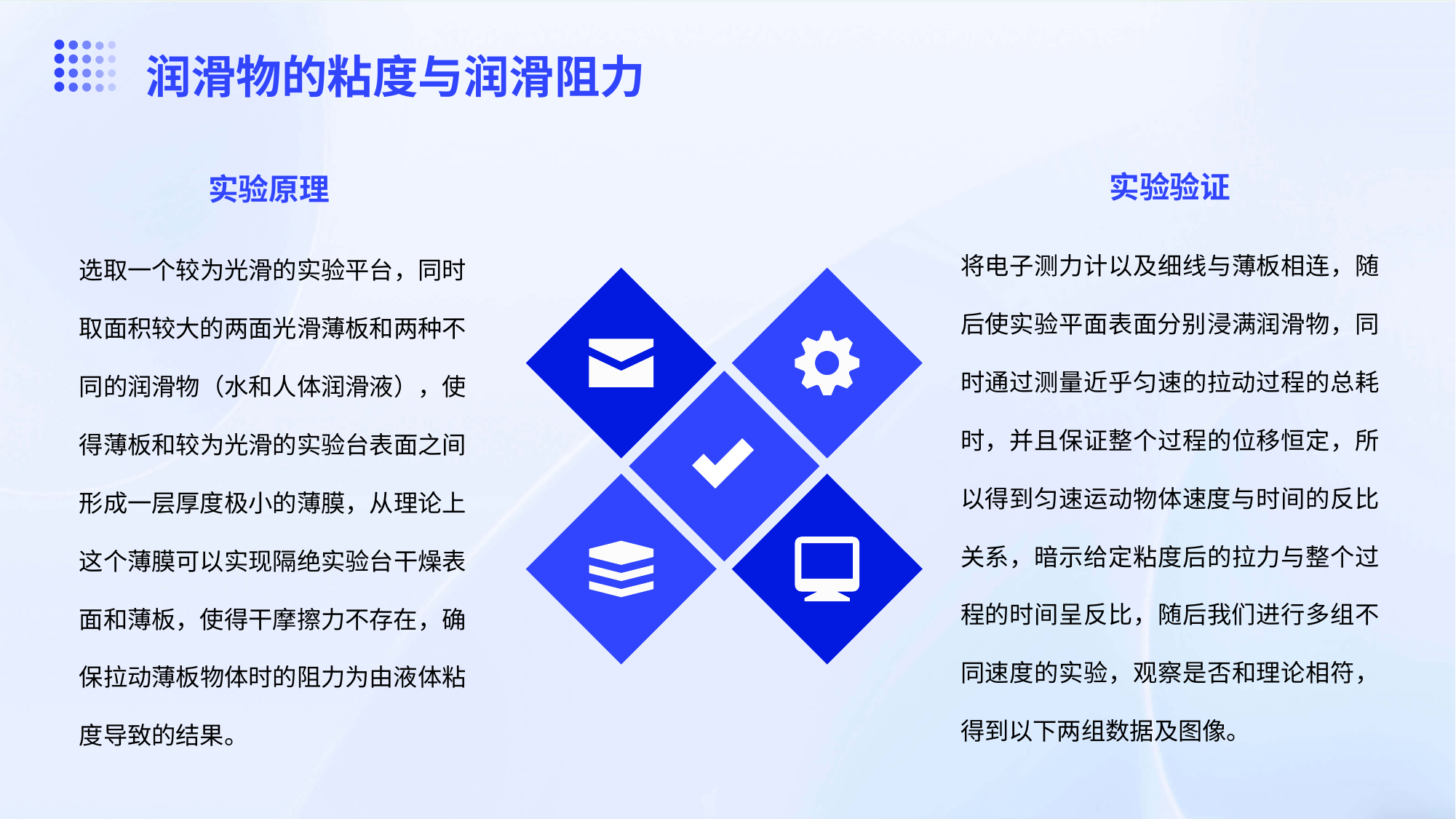

润滑物的粘度与润滑阻力

实验原理
实验验证
将电子测力计以及细线与薄板相连，随后使实验平面表面分别浸满润滑物，同时通过测量近乎匀速的拉动过程的总耗时，并且保证整个过程的位移恒定，所以得到匀速运动物体速度与时间的反比关系，暗示给定粘度后的拉力与整个过程的时间呈反比，随后我们进行多组不同速度的实验，观察是否和理论相符，得到以下两组数据及图像。
选取一个较为光滑的实验平台，同时取面积较大的两面光滑薄板和两种不同的润滑物（水和人体润滑液），使得薄板和较为光滑的实验台表面之间形成一层厚度极小的薄膜，从理论上这个薄膜可以实现隔绝实验台干燥表面和薄板，使得干摩擦力不存在，确保拉动薄板物体时的阻力为由液体粘度导致的结果。